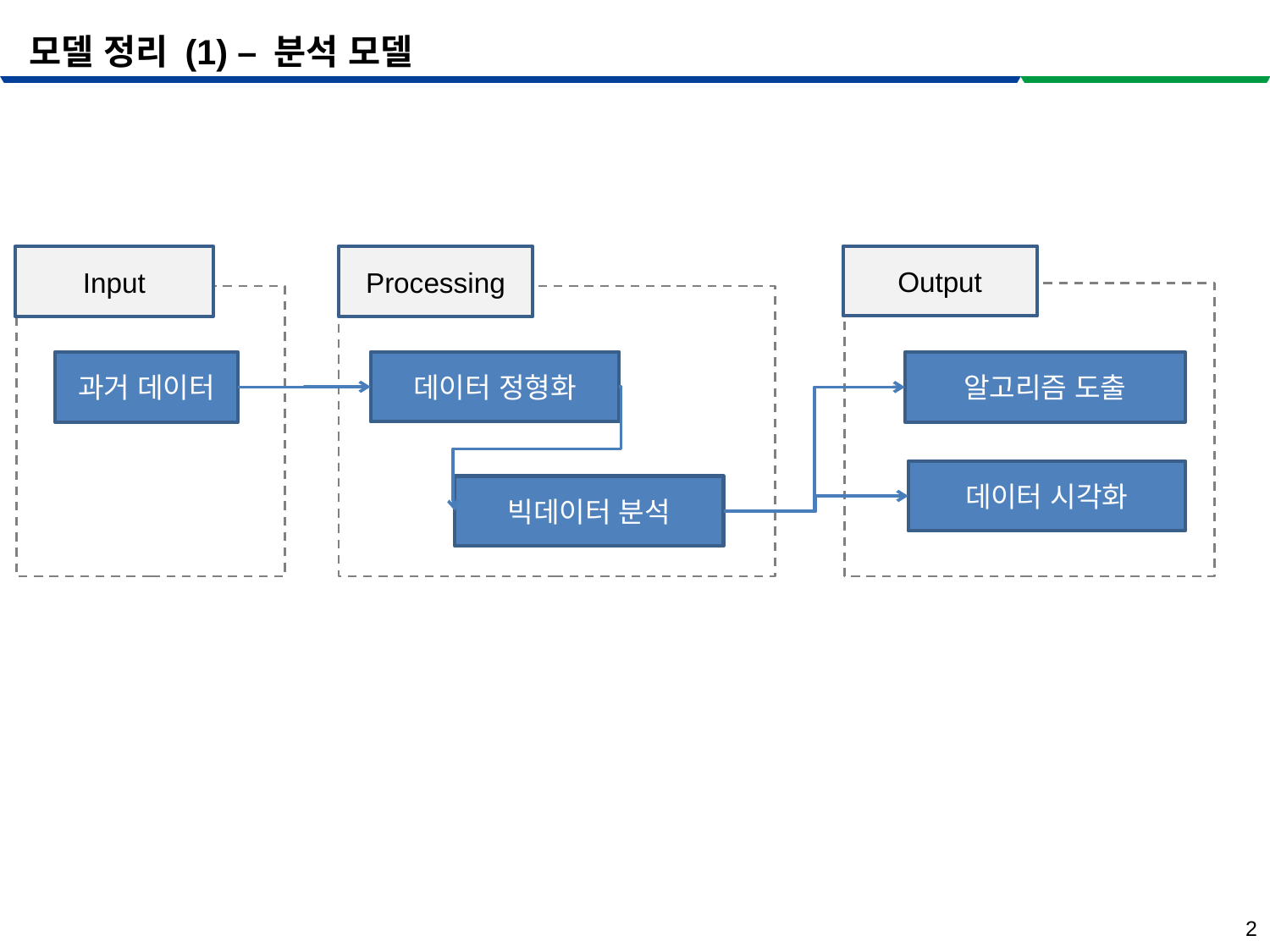

# 모델 정리 (1) – 분석 모델
Output
Input
Processing

데이터 정형화
과거 데이터
알고리즘 도출
데이터 시각화
빅데이터 분석